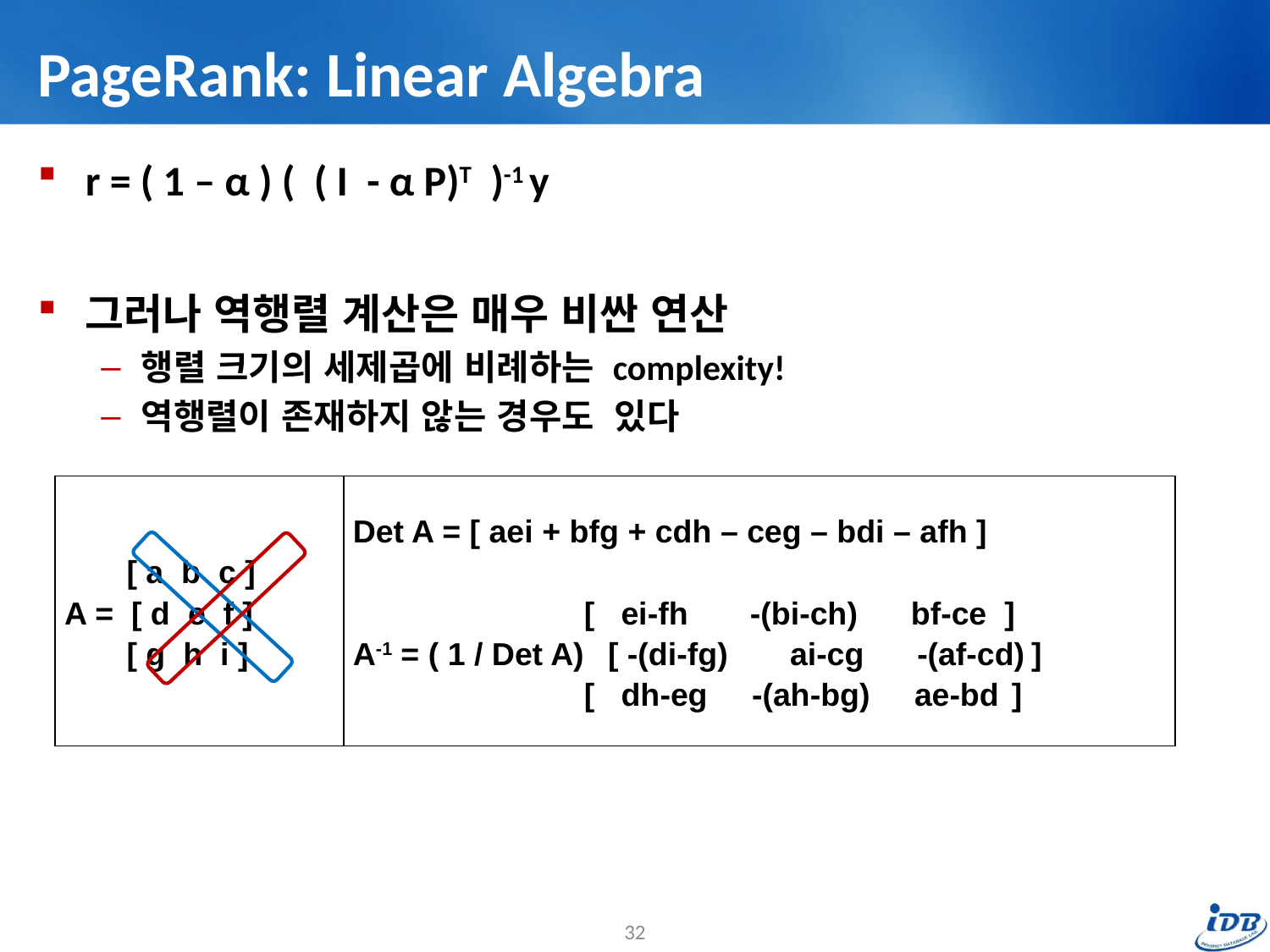

# PageRank: Linear Algebra
r = ( 1 – α ) (  ( I  - α P)T  )-1 y

그러나 역행렬 계산은 매우 비싼 연산
행렬 크기의 세제곱에 비례하는 complexity!
역행렬이 존재하지 않는 경우도  있다

| [ a b c ] A = [ d e f ] [ g h i ] | Det A = [ aei + bfg + cdh – ceg – bdi – afh ]   [ ei-fh -(bi-ch) bf-ce ] A-1 = ( 1 / Det A) [ -(di-fg) ai-cg -(af-cd) ] [ dh-eg -(ah-bg) ae-bd ] |
| --- | --- |

32